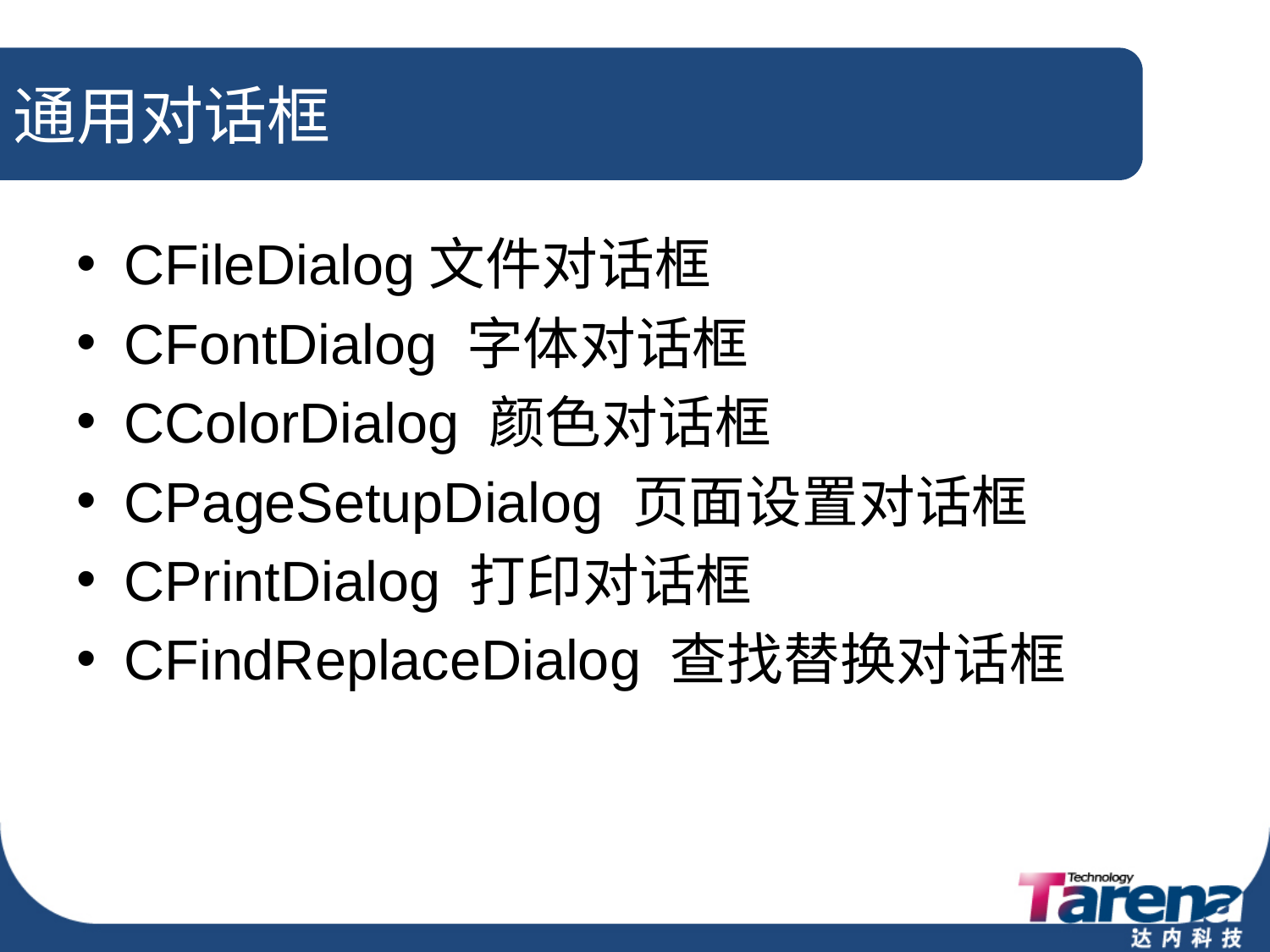

# 通用对话框
CFileDialog文件对话框
CFontDialog 字体对话框
CColorDialog 颜色对话框
CPageSetupDialog 页面设置对话框
CPrintDialog 打印对话框
CFindReplaceDialog 查找替换对话框